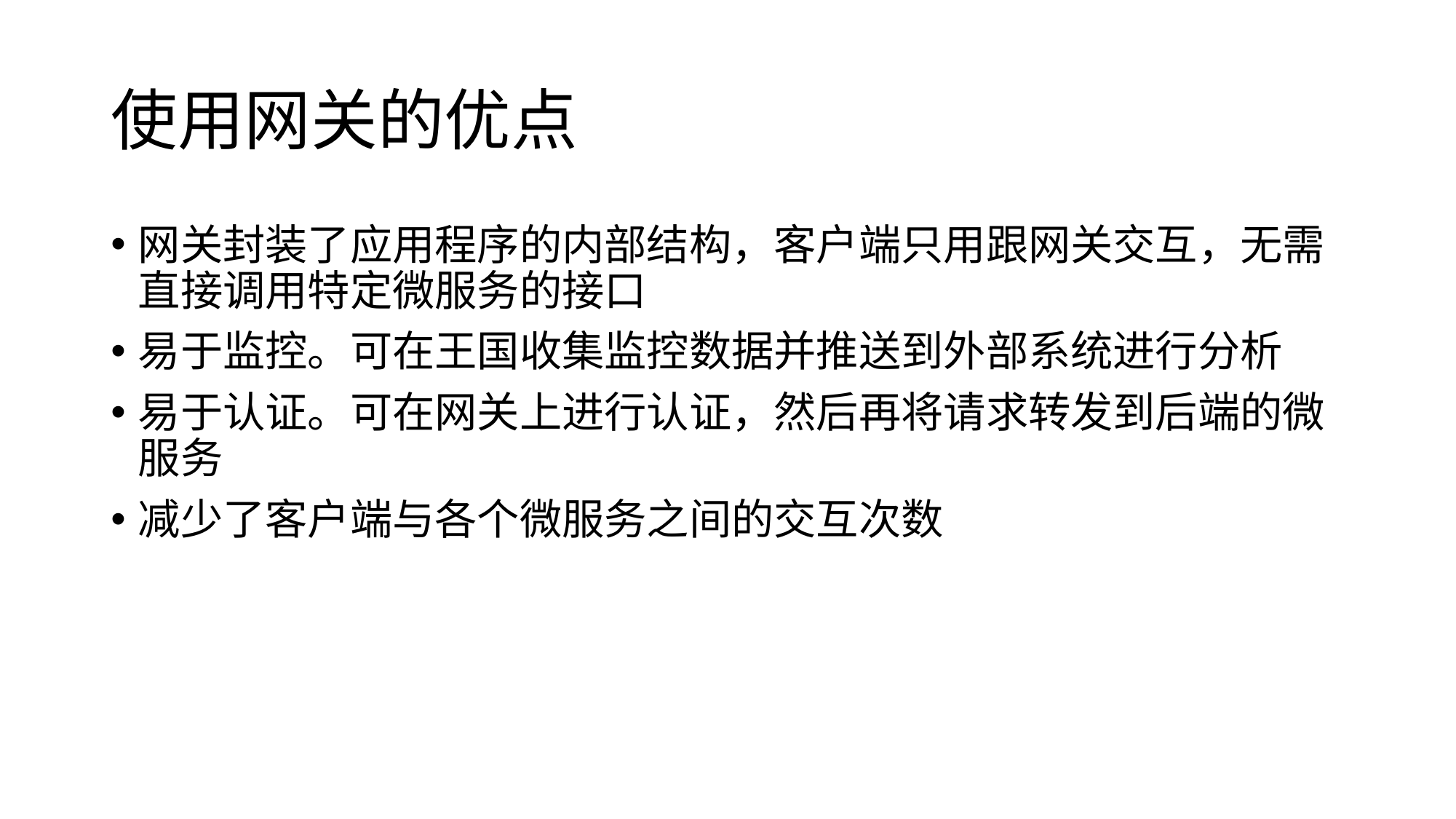

# 使用网关的优点
网关封装了应用程序的内部结构，客户端只用跟网关交互，无需直接调用特定微服务的接口
易于监控。可在王国收集监控数据并推送到外部系统进行分析
易于认证。可在网关上进行认证，然后再将请求转发到后端的微服务
减少了客户端与各个微服务之间的交互次数